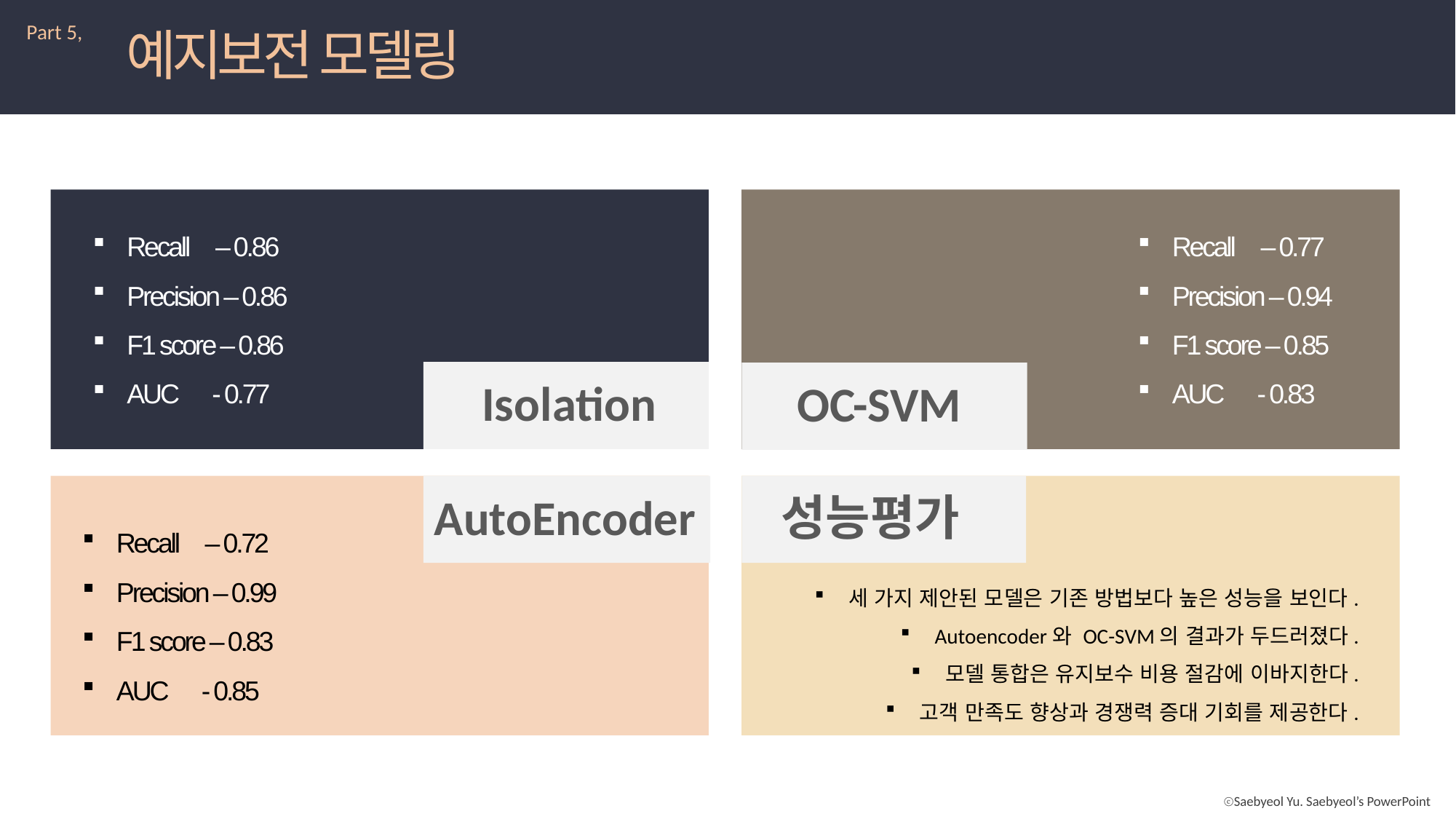

Part 5,
예지보전 모델링

Recall     – 0.86
Precision – 0.86
F1 score – 0.86
AUC      - 0.77
Recall     – 0.77
Precision – 0.94
F1 score – 0.85
AUC      - 0.83

Isolation
OC-SVM

AutoEncoder
성능평가
Recall     – 0.72
Precision – 0.99
F1 score – 0.83
AUC      - 0.85
세 가지 제안된 모델은 기존 방법보다 높은 성능을 보인다.
Autoencoder와 OC-SVM의 결과가 두드러졌다.
모델 통합은 유지보수 비용 절감에 이바지한다.
고객 만족도 향상과 경쟁력 증대 기회를 제공한다.